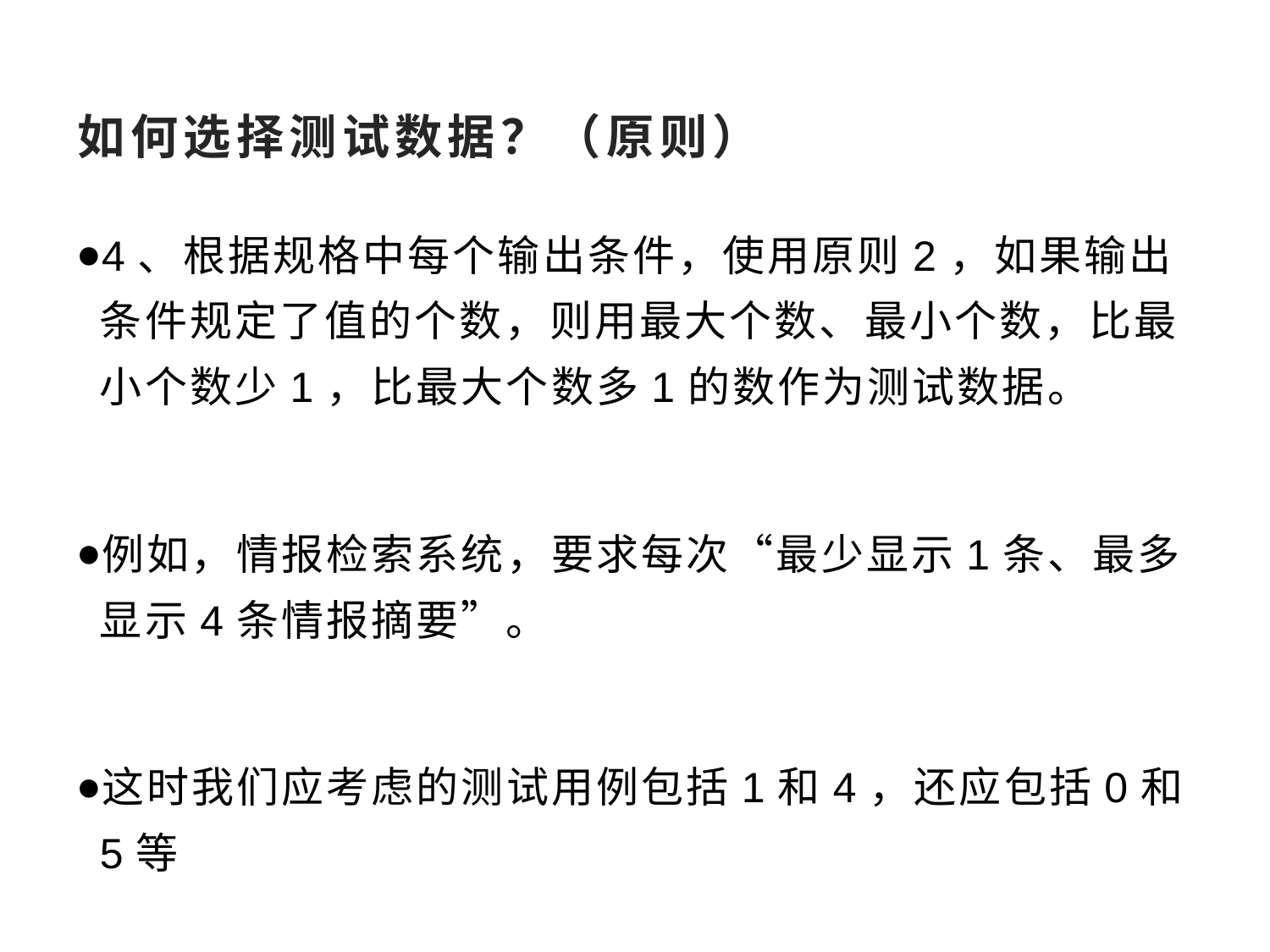

# 如何选择测试数据？（原则）
4、根据规格中每个输出条件，使用原则2，如果输出条件规定了值的个数，则用最大个数、最小个数，比最小个数少1，比最大个数多1的数作为测试数据。

例如，情报检索系统，要求每次“最少显示1条、最多显示4条情报摘要”。

这时我们应考虑的测试用例包括1和4，还应包括0和5等